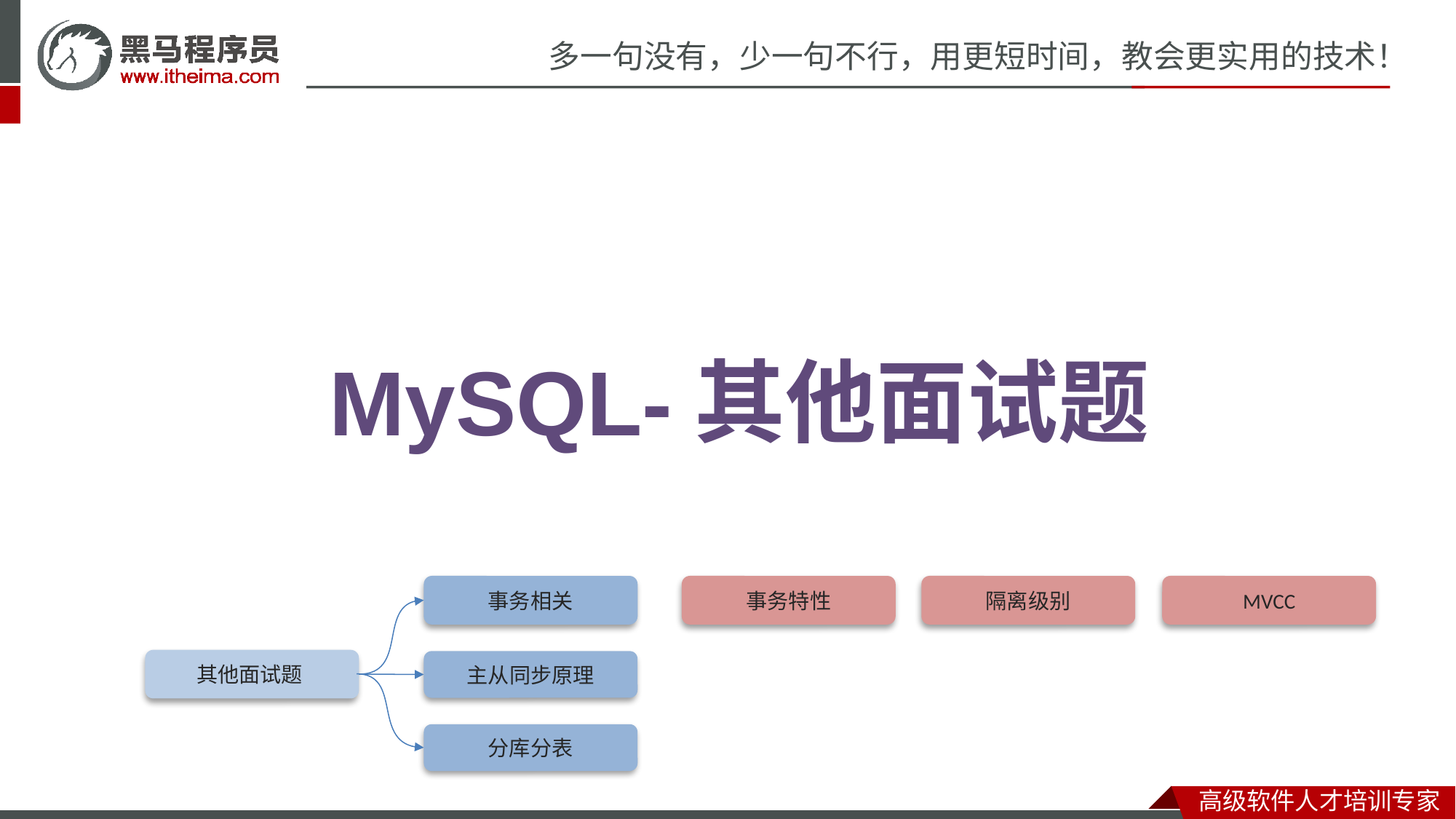

MySQL-其他面试题

事务相关
事务特性
隔离级别
MVCC

主从同步原理
其他面试题
分库分表